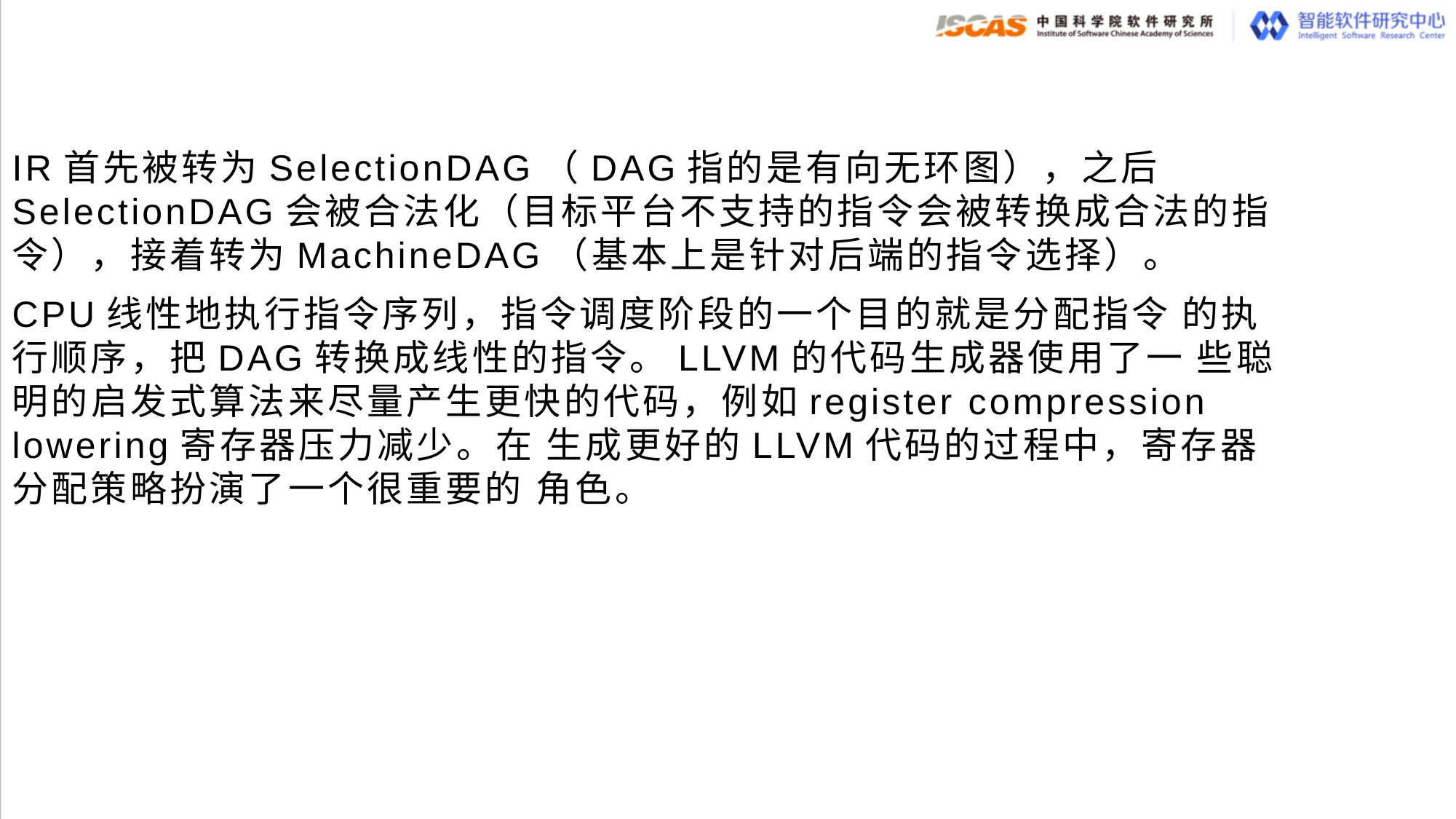

IR首先被转为SelectionDAG（DAG指的是有向无环图），之后 SelectionDAG会被合法化（目标平台不支持的指令会被转换成合法的指 令），接着转为MachineDAG（基本上是针对后端的指令选择）。
CPU线性地执行指令序列，指令调度阶段的一个目的就是分配指令 的执行顺序，把DAG转换成线性的指令。LLVM的代码生成器使用了一 些聪明的启发式算法来尽量产生更快的代码，例如register compression lowering寄存器压力减少。在 生成更好的LLVM代码的过程中，寄存器分配策略扮演了一个很重要的 角色。